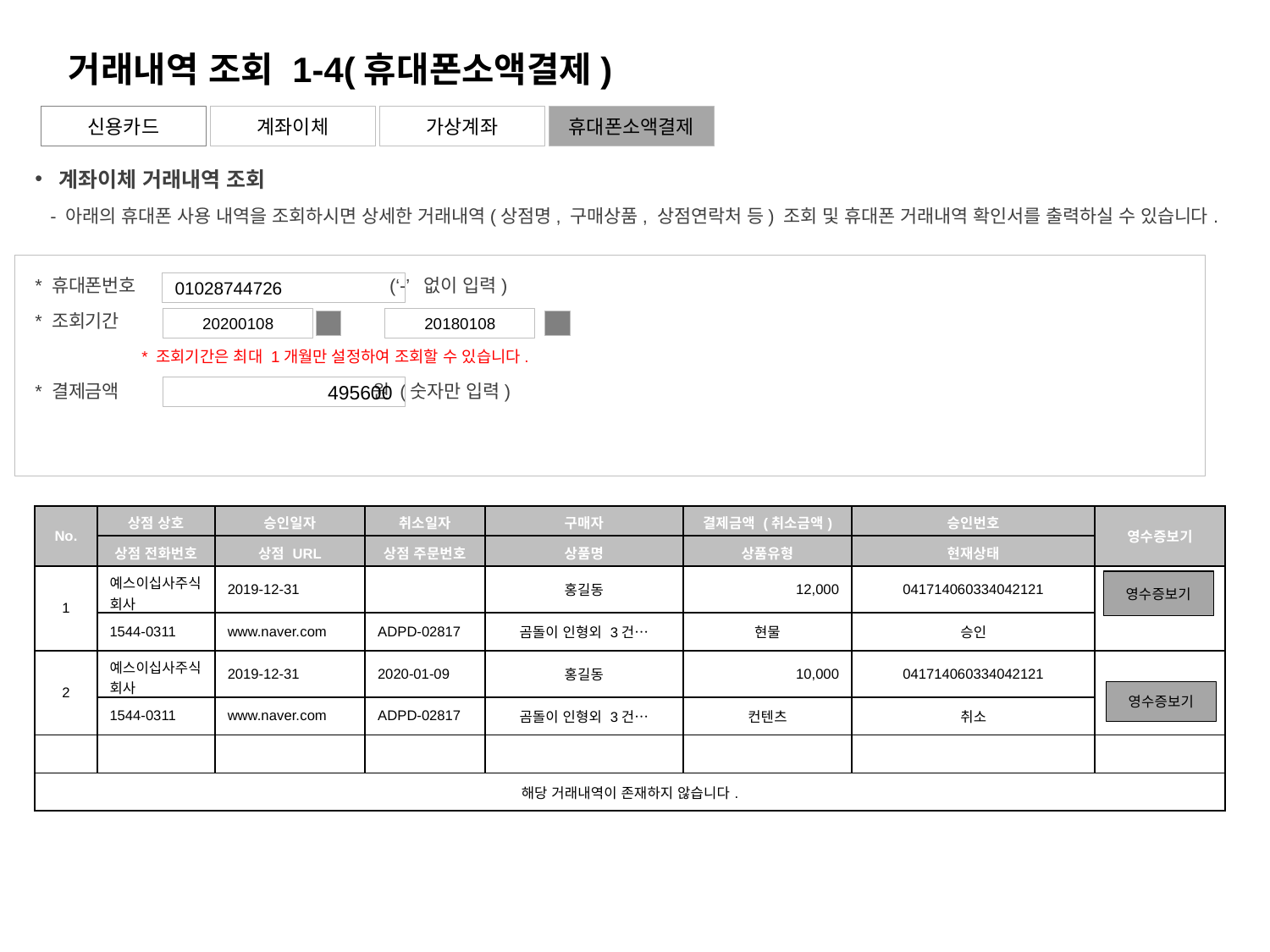

거래내역 조회 1-4(휴대폰소액결제)
신용카드
계좌이체
가상계좌
휴대폰소액결제

계좌이체 거래내역 조회
   - 아래의 휴대폰 사용 내역을 조회하시면 상세한 거래내역(상점명, 구매상품, 상점연락처 등) 조회 및 휴대폰 거래내역 확인서를 출력하실 수 있습니다.

* 휴대폰번호                                                 (‘-’  없이 입력)
* 조회기간                                        -
                     * 조회기간은 최대 1개월만 설정하여 조회할 수 있습니다.
* 결제금액                                                  원 (숫자만 입력)

01028744726
20200108
20180108

495600

| No. | 상점 상호 | 승인일자 | 취소일자 | 구매자 | 결제금액 (취소금액) | 승인번호 | 영수증보기 |
| --- | --- | --- | --- | --- | --- | --- | --- |
|  | 상점 전화번호 | 상점 URL | 상점 주문번호 | 상품명 | 상품유형 | 현재상태 |  |
| 1 | 예스이십사주식회사 | 2019-12-31 |  | 홍길동 | 12,000 | 041714060334042121 |  |
|  | 1544-0311 | www.naver.com | ADPD-02817 | 곰돌이 인형외 3건… | 현물 | 승인 |  |
| 2 | 예스이십사주식회사 | 2019-12-31 | 2020-01-09 | 홍길동 | 10,000 | 041714060334042121 |  |
|  | 1544-0311 | www.naver.com | ADPD-02817 | 곰돌이 인형외 3건… | 컨텐츠 | 취소 |  |
|  |  |  |  |  |  |  |  |
| 해당 거래내역이 존재하지 않습니다. |  |  |  |  |  |  |  |
영수증보기
영수증보기